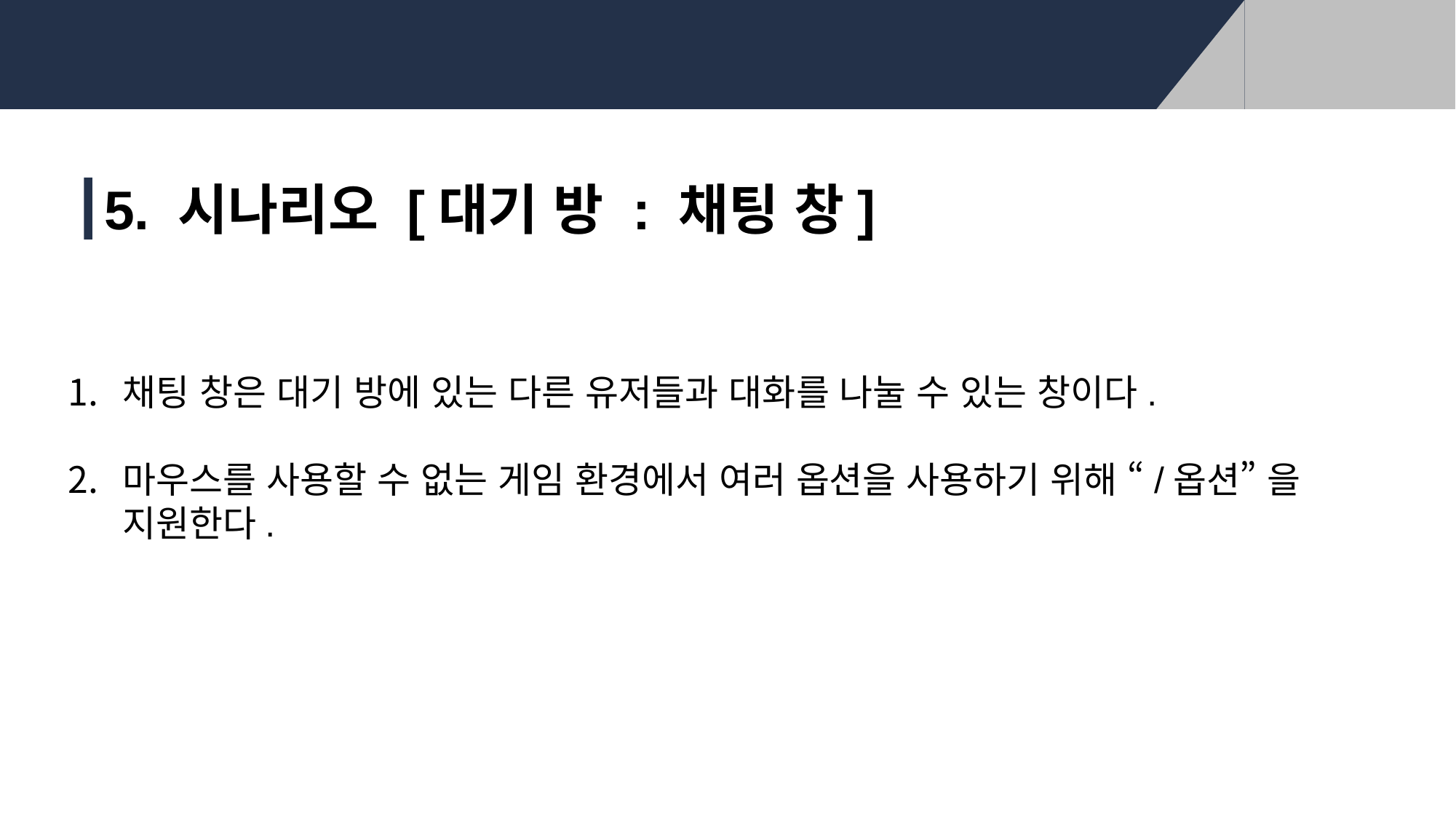

5. 시나리오 [대기 방 : 채팅 창]

채팅 창은 대기 방에 있는 다른 유저들과 대화를 나눌 수 있는 창이다.

마우스를 사용할 수 없는 게임 환경에서 여러 옵션을 사용하기 위해 “/옵션” 을 지원한다.